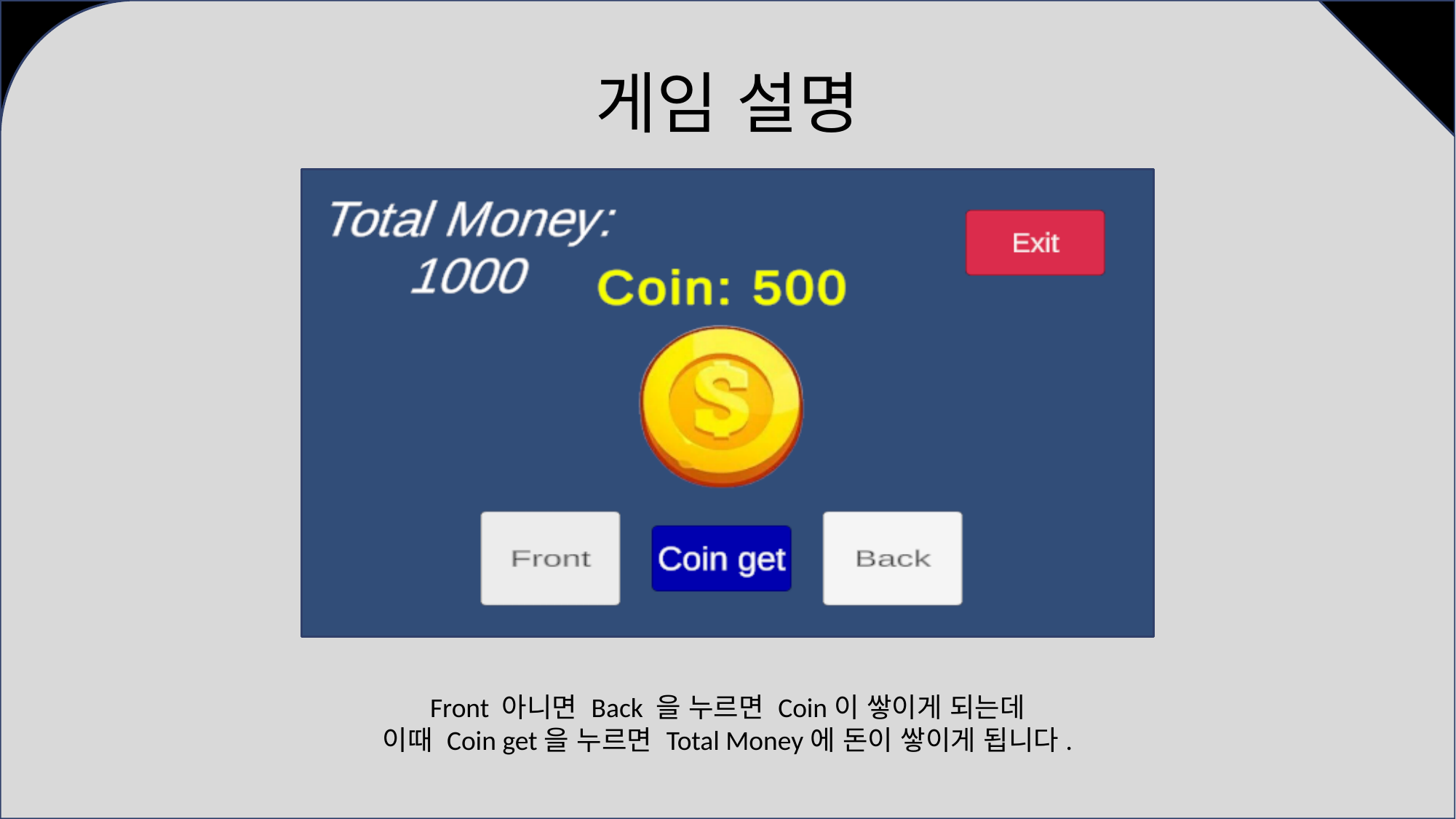

# 게임 설명

Front 아니면 Back 을 누르면 Coin이 쌓이게 되는데
이때 Coin get을 누르면 Total Money에 돈이 쌓이게 됩니다.